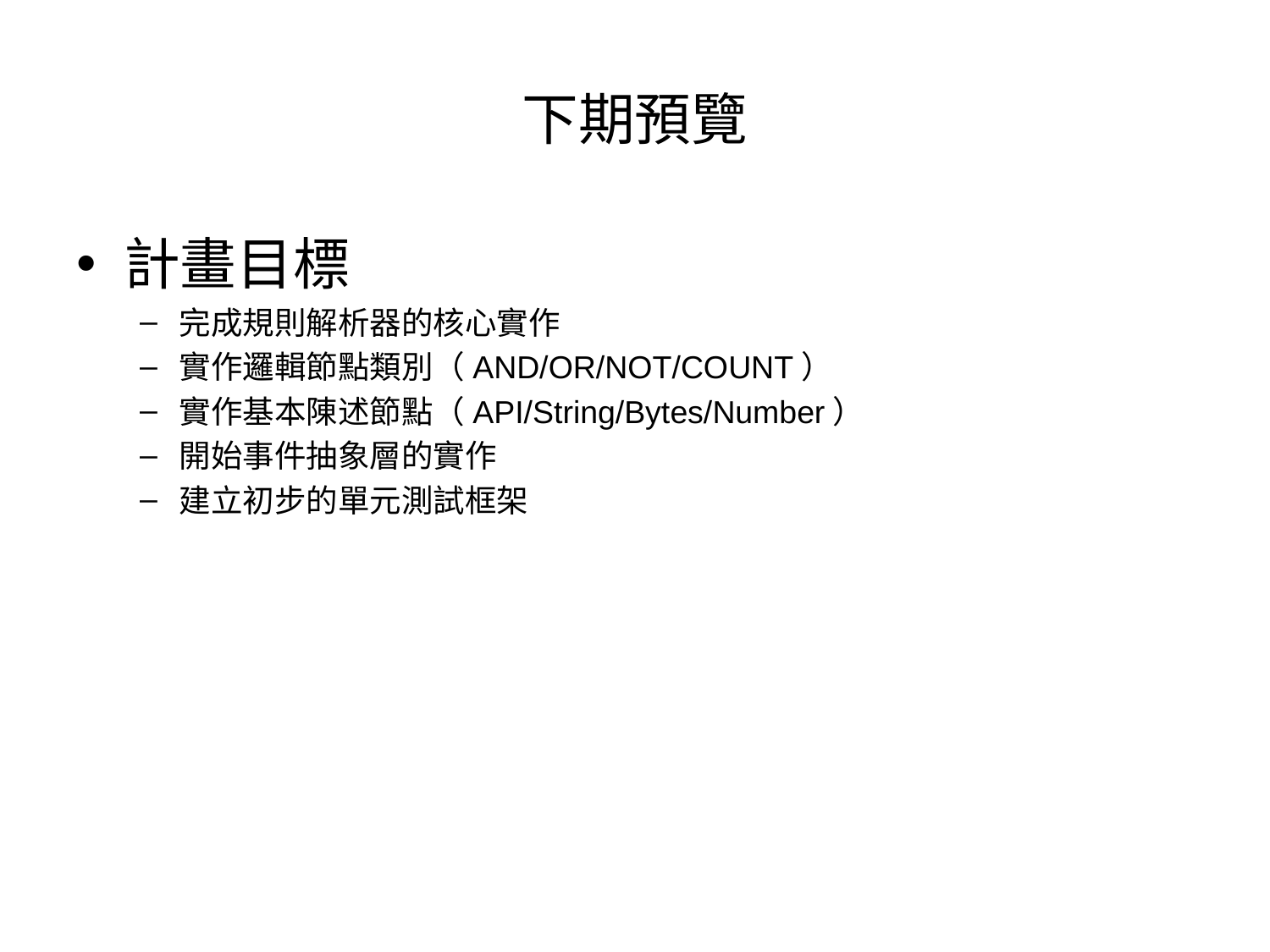

# 下期預覽
計畫目標
完成規則解析器的核心實作
實作邏輯節點類別（AND/OR/NOT/COUNT）
實作基本陳述節點（API/String/Bytes/Number）
開始事件抽象層的實作
建立初步的單元測試框架